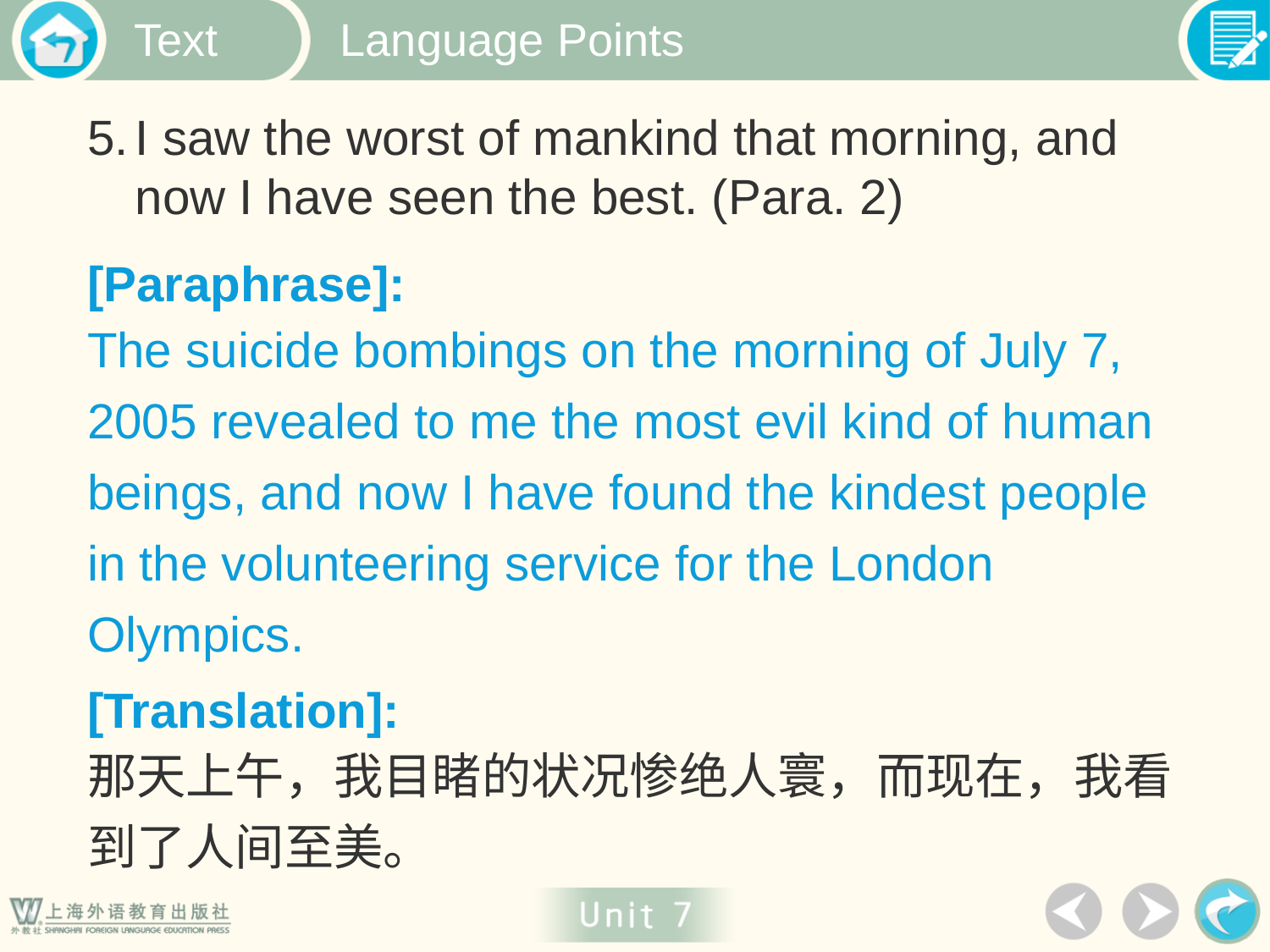

Language Points

5.	I saw the worst of mankind that morning, and now I have seen the best. (Para. 2)
[Paraphrase]:
The suicide bombings on the morning of July 7, 2005 revealed to me the most evil kind of human beings, and now I have found the kindest people in the volunteering service for the London Olympics.
[Translation]:
那天上午，我目睹的状况惨绝人寰，而现在，我看到了人间至美。